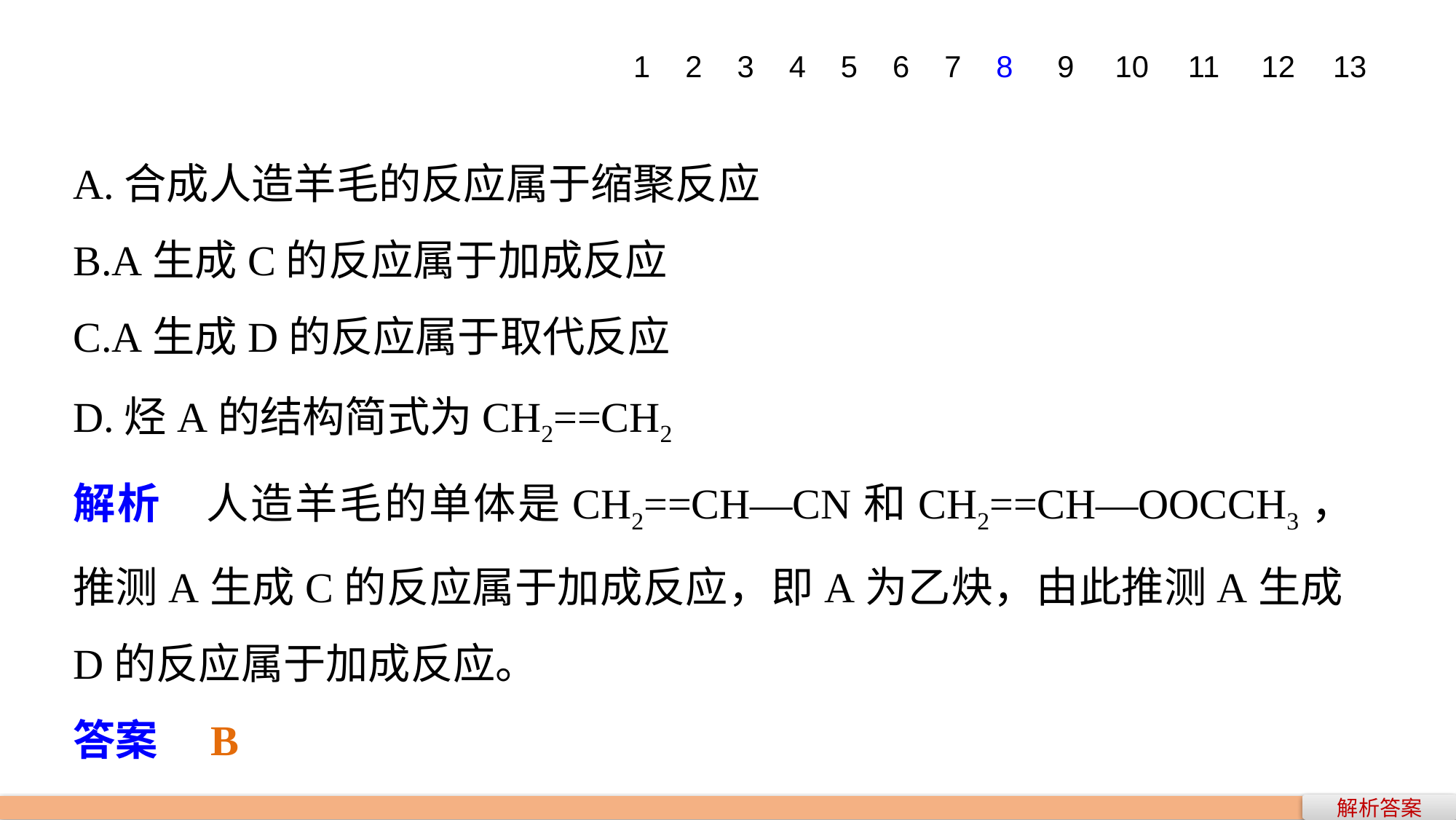

1
2
3
4
5
6
7
8
9
10
11
12
13
A.合成人造羊毛的反应属于缩聚反应
B.A生成C的反应属于加成反应
C.A生成D的反应属于取代反应
D.烃A的结构简式为CH2==CH2
解析　人造羊毛的单体是CH2==CH—CN和CH2==CH—OOCCH3，推测A生成C的反应属于加成反应，即A为乙炔，由此推测A生成D的反应属于加成反应。
答案　B
解析答案